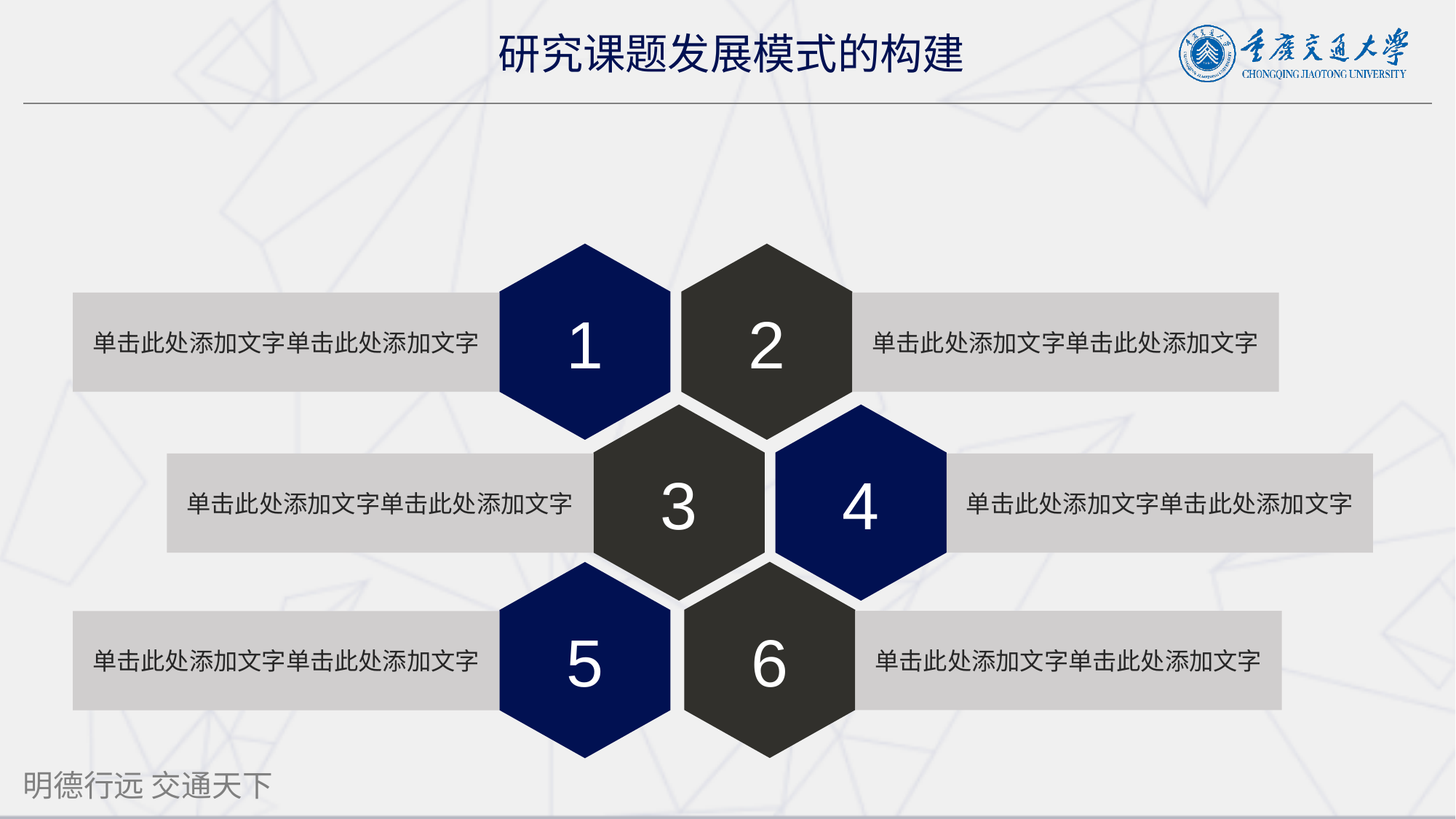

研究课题发展模式的构建

单击此处添加文字单击此处添加文字
单击此处添加文字单击此处添加文字
1
2

单击此处添加文字单击此处添加文字
单击此处添加文字单击此处添加文字
3
4

单击此处添加文字单击此处添加文字
单击此处添加文字单击此处添加文字
6
5